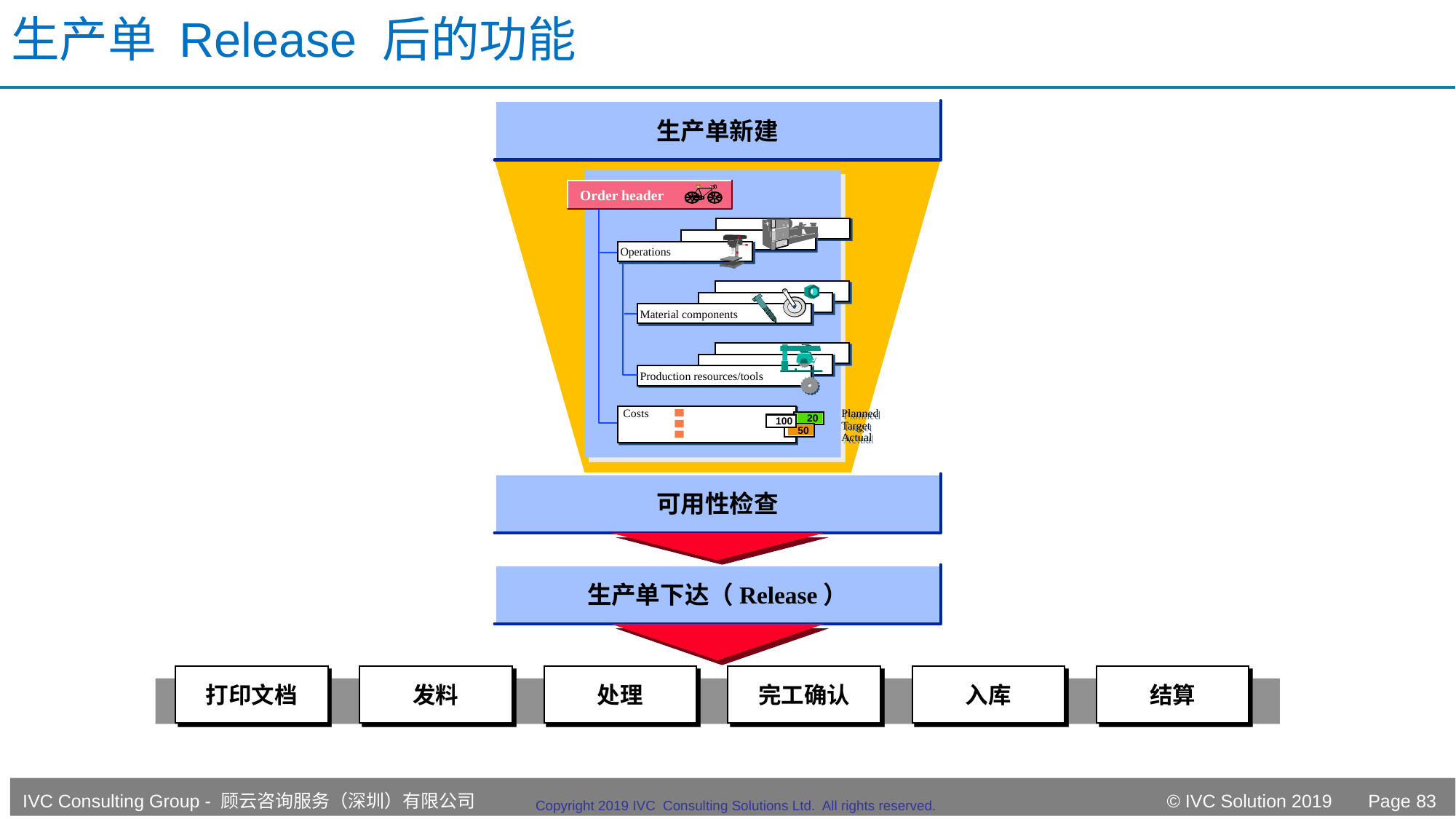

# 生产单 Release 后的功能
生产单新建

Order header

Operations

Material components

Production resources/tools

Costs		Planned
		Target
		Actual

20

100

50

可用性检查

生产单下达（Release）

打印文档
发料
处理
完工确认
入库
结算